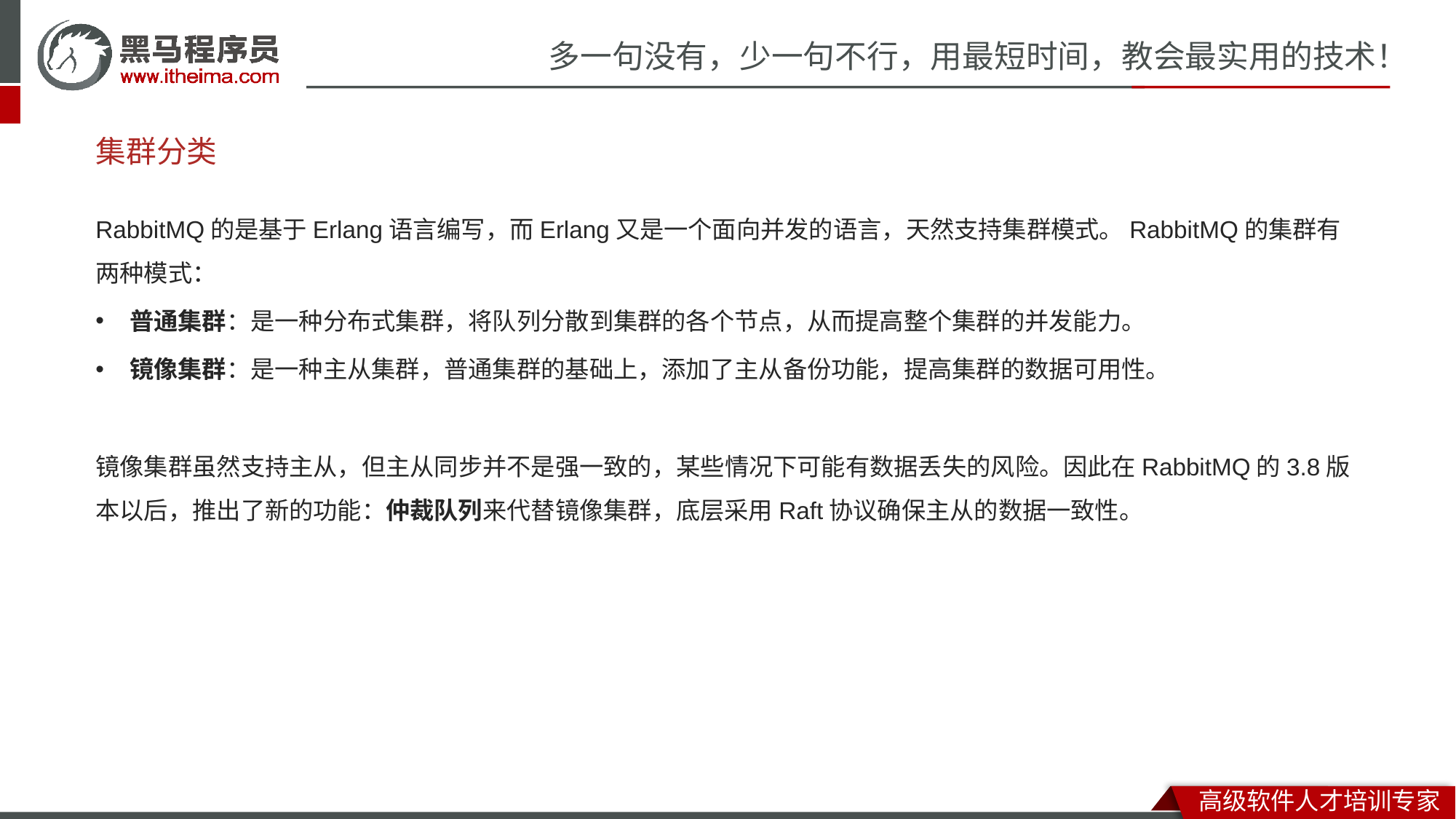

# 集群分类
RabbitMQ的是基于Erlang语言编写，而Erlang又是一个面向并发的语言，天然支持集群模式。RabbitMQ的集群有两种模式：
普通集群：是一种分布式集群，将队列分散到集群的各个节点，从而提高整个集群的并发能力。
镜像集群：是一种主从集群，普通集群的基础上，添加了主从备份功能，提高集群的数据可用性。

镜像集群虽然支持主从，但主从同步并不是强一致的，某些情况下可能有数据丢失的风险。因此在RabbitMQ的3.8版本以后，推出了新的功能：仲裁队列来代替镜像集群，底层采用Raft协议确保主从的数据一致性。